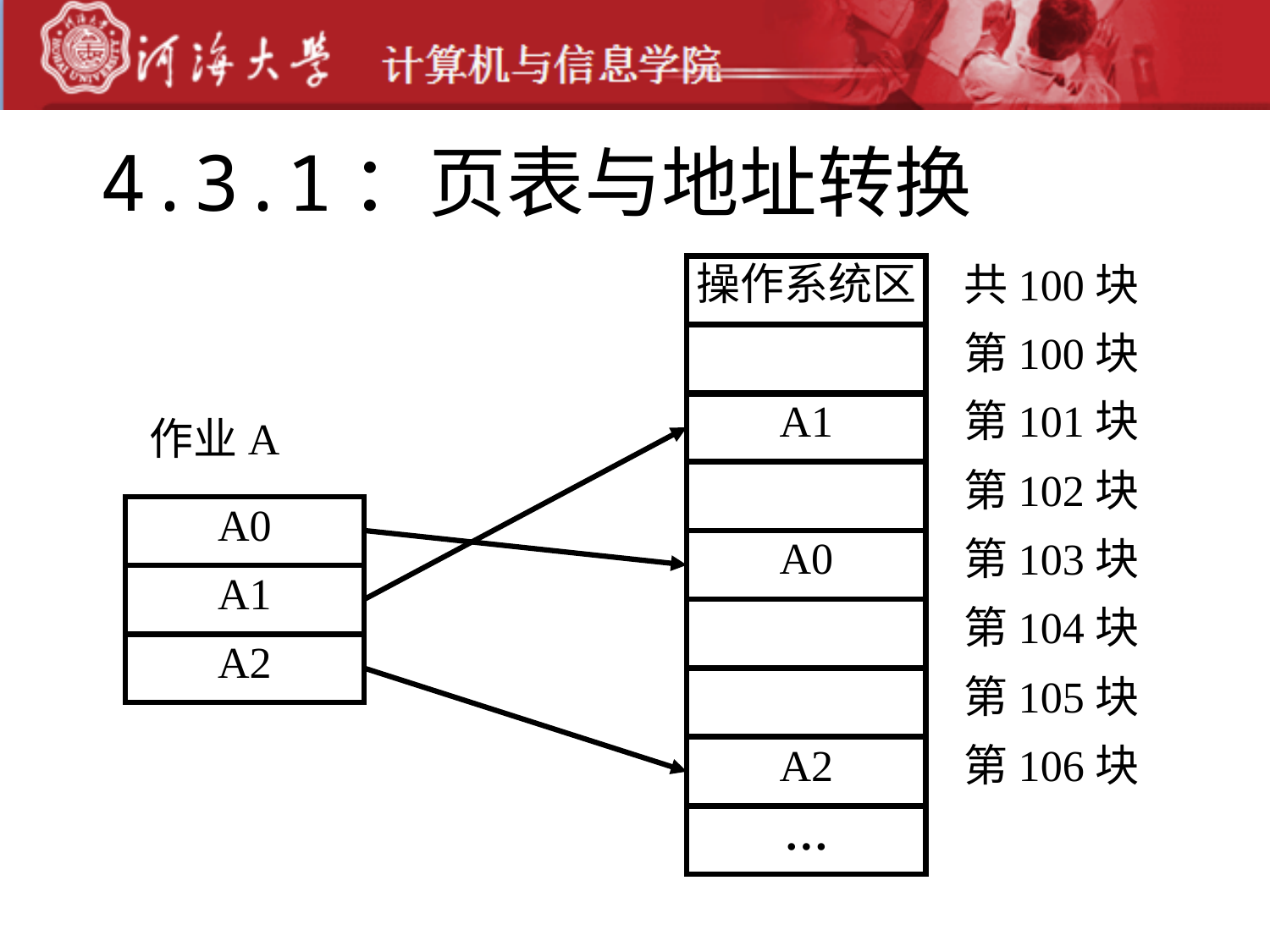

# 4.3.1：页表与地址转换
操作系统区
共100块

第100块
A1
第101块
作业A

第102块
A0

A0
第103块
A1

第104块
A2

第105块
A2
第106块
…